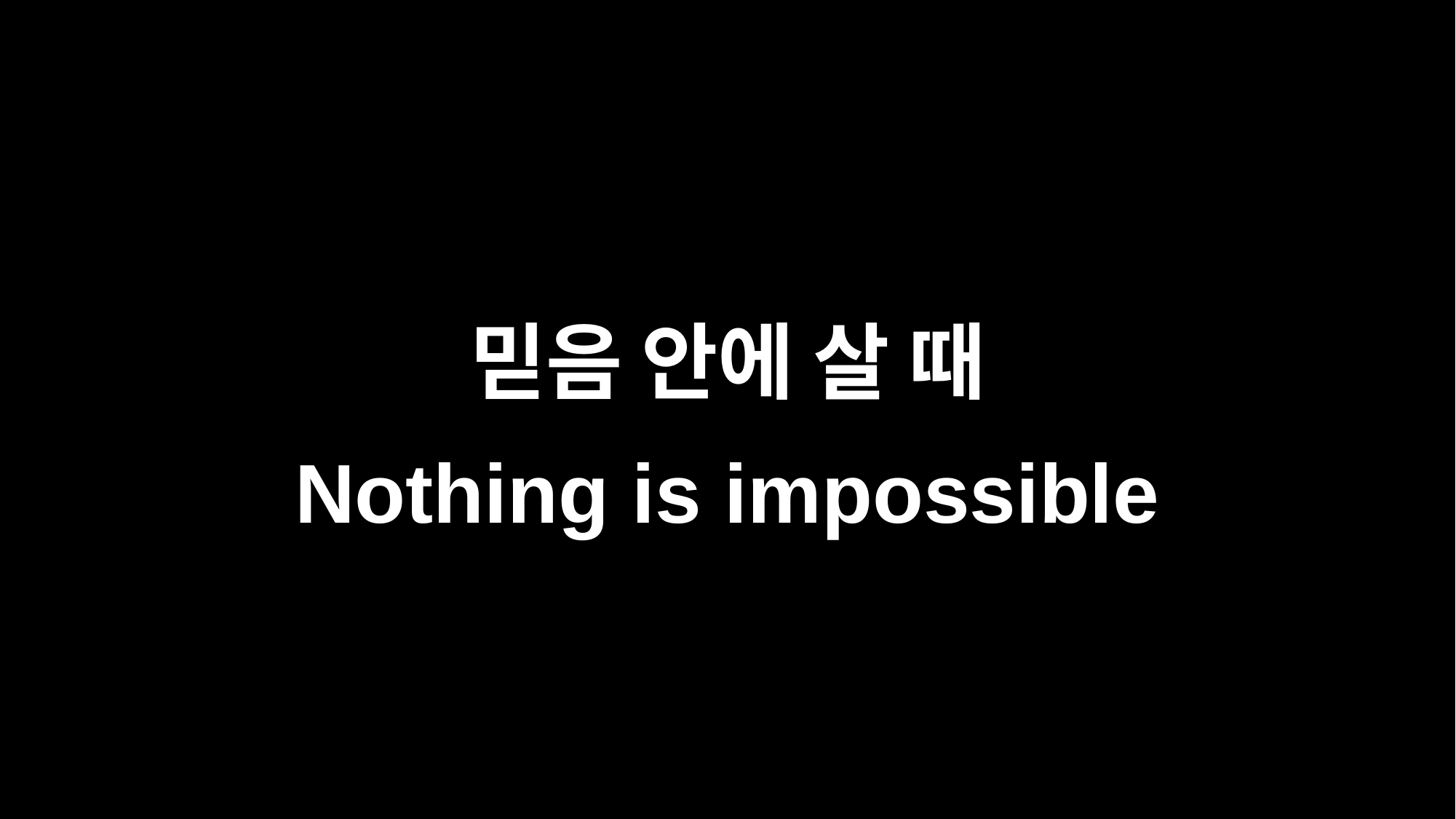

믿음 안에 살 때
Nothing is impossible